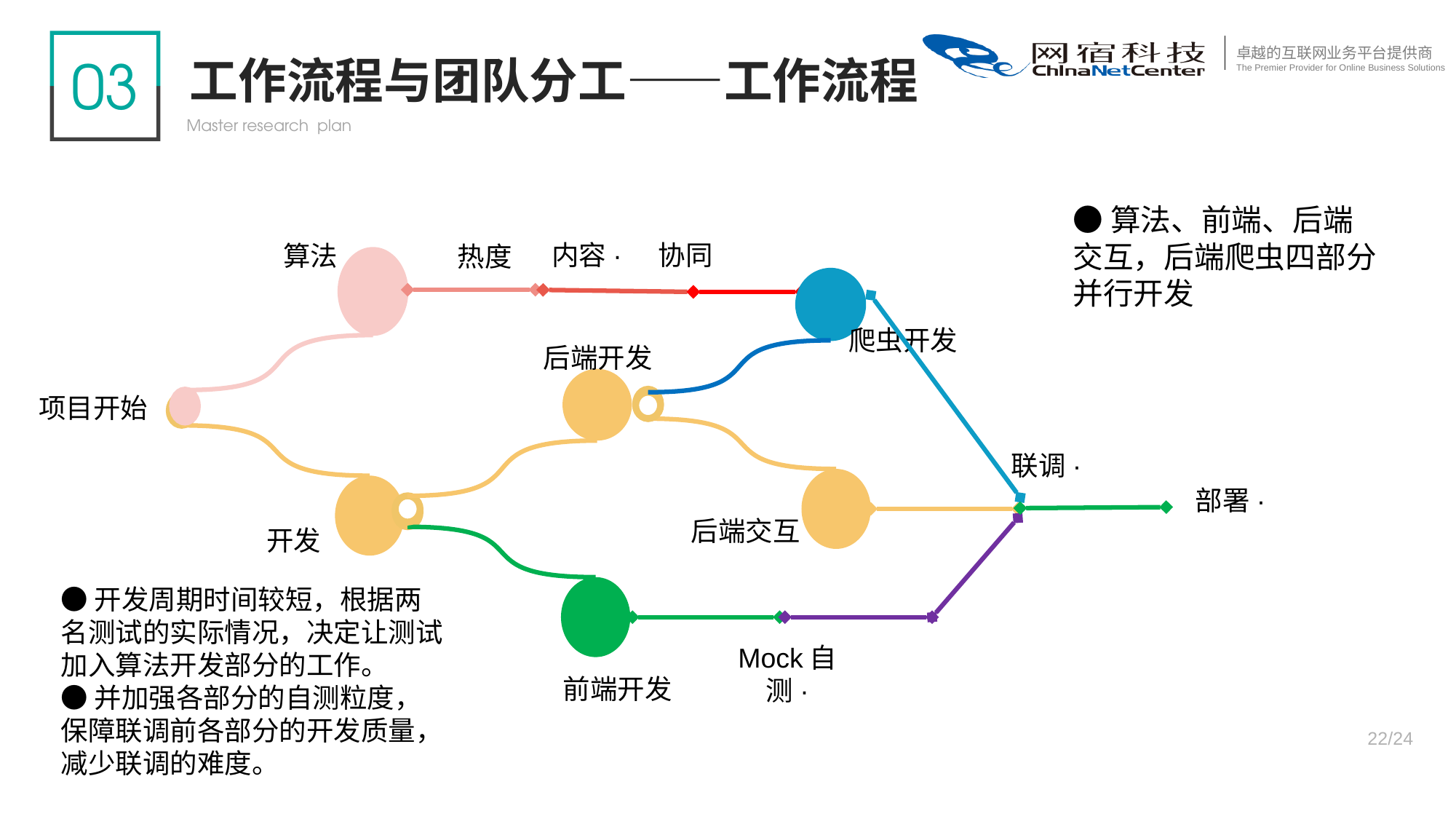

03
工作流程与团队分工——工作流程
Master research  plan

●算法、前端、后端交互，后端爬虫四部分并行开发
协同
内容·
算法
热度

爬虫开发
后端开发

项目开始

联调·
部署·

后端交互
开发
Mock自测·
前端开发
●开发周期时间较短，根据两名测试的实际情况，决定让测试加入算法开发部分的工作。
●并加强各部分的自测粒度，保障联调前各部分的开发质量，减少联调的难度。

22/24